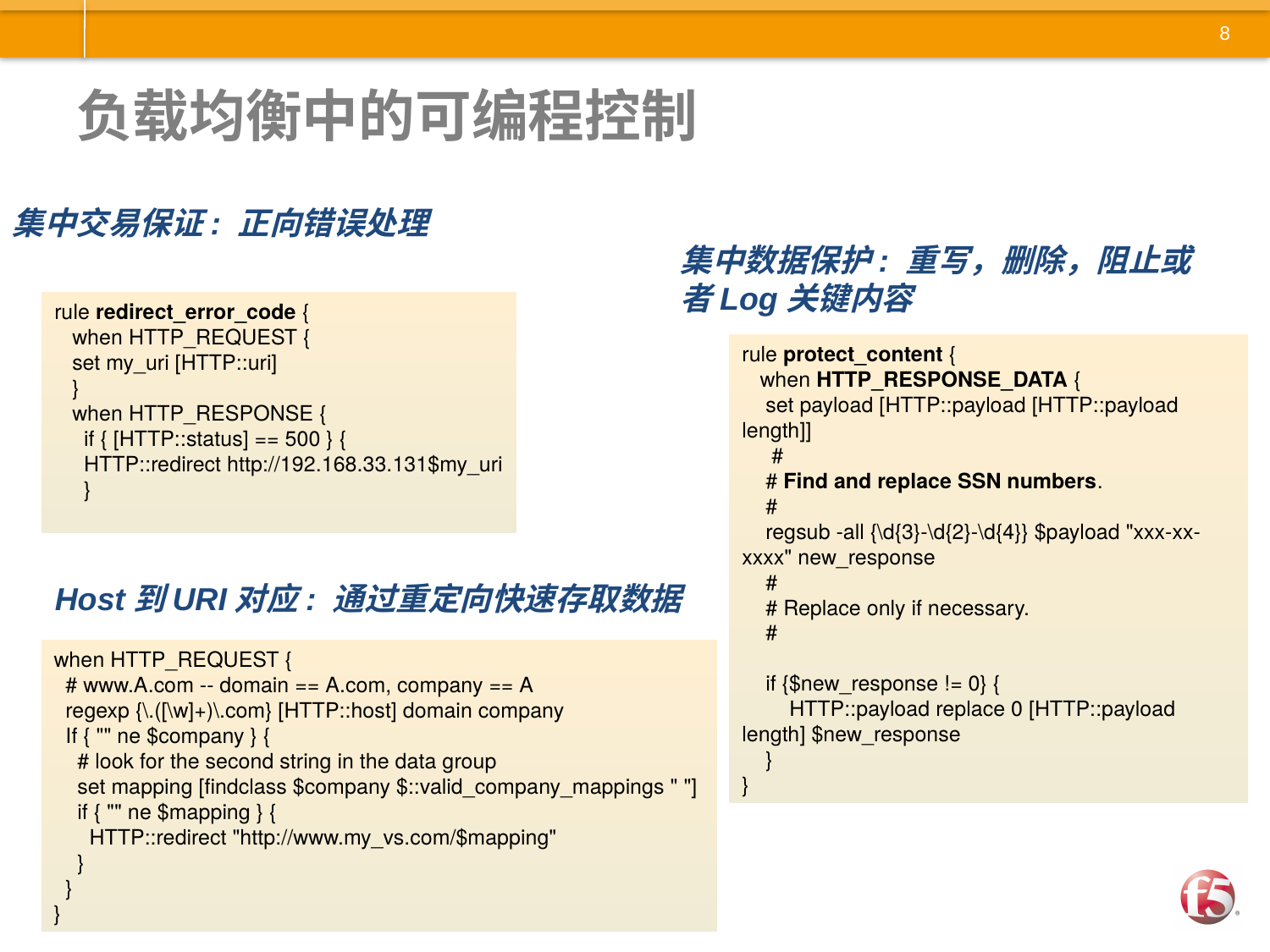

# 负载均衡中的可编程控制
集中交易保证: 正向错误处理
集中数据保护: 重写，删除，阻止或者Log关键内容
rule redirect_error_code {
   when HTTP_REQUEST {
   set my_uri [HTTP::uri]
   }
   when HTTP_RESPONSE {
     if { [HTTP::status] == 500 } {
     HTTP::redirect http://192.168.33.131$my_uri
     }
rule protect_content {
   when HTTP_RESPONSE_DATA {
    set payload [HTTP::payload [HTTP::payload length]]
     #
    # Find and replace SSN numbers.
    #
    regsub -all {\d{3}-\d{2}-\d{4}} $payload "xxx-xx-xxxx" new_response
    #
    # Replace only if necessary.
    #

    if {$new_response != 0} {
        HTTP::payload replace 0 [HTTP::payload length] $new_response
    }
}
Host到URI对应: 通过重定向快速存取数据
when HTTP_REQUEST {
  # www.A.com -- domain == A.com, company == A
  regexp {\.([\w]+)\.com} [HTTP::host] domain company
  If { "" ne $company } {
    # look for the second string in the data group
    set mapping [findclass $company $::valid_company_mappings " "]
    if { "" ne $mapping } {
      HTTP::redirect "http://www.my_vs.com/$mapping"
    }
  }
}